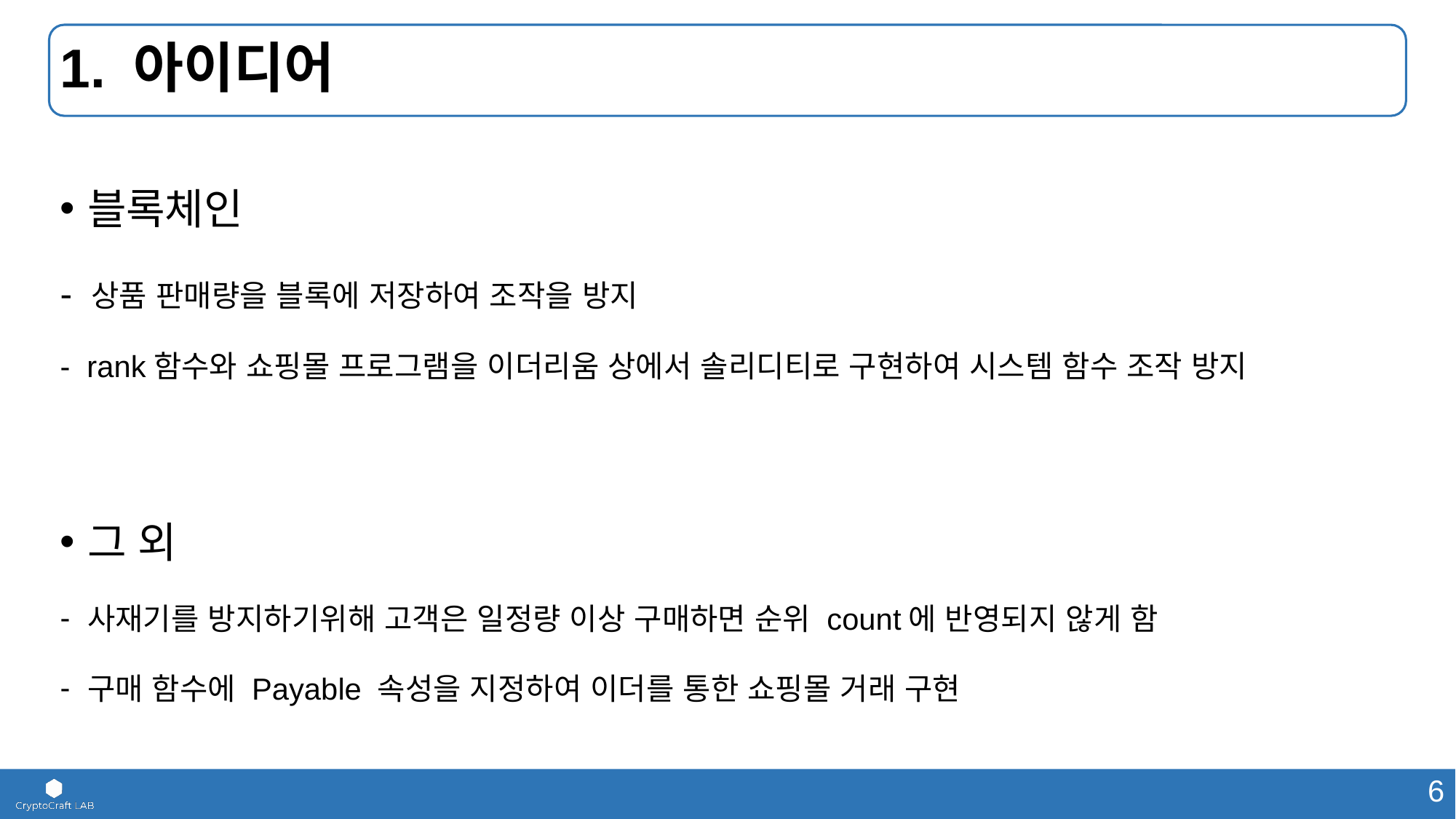

# 1. 아이디어
블록체인
- 상품 판매량을 블록에 저장하여 조작을 방지
-  rank함수와 쇼핑몰 프로그램을 이더리움 상에서 솔리디티로 구현하여 시스템 함수 조작 방지

그 외
사재기를 방지하기위해 고객은 일정량 이상 구매하면 순위 count에 반영되지 않게 함
구매 함수에 Payable 속성을 지정하여 이더를 통한 쇼핑몰 거래 구현